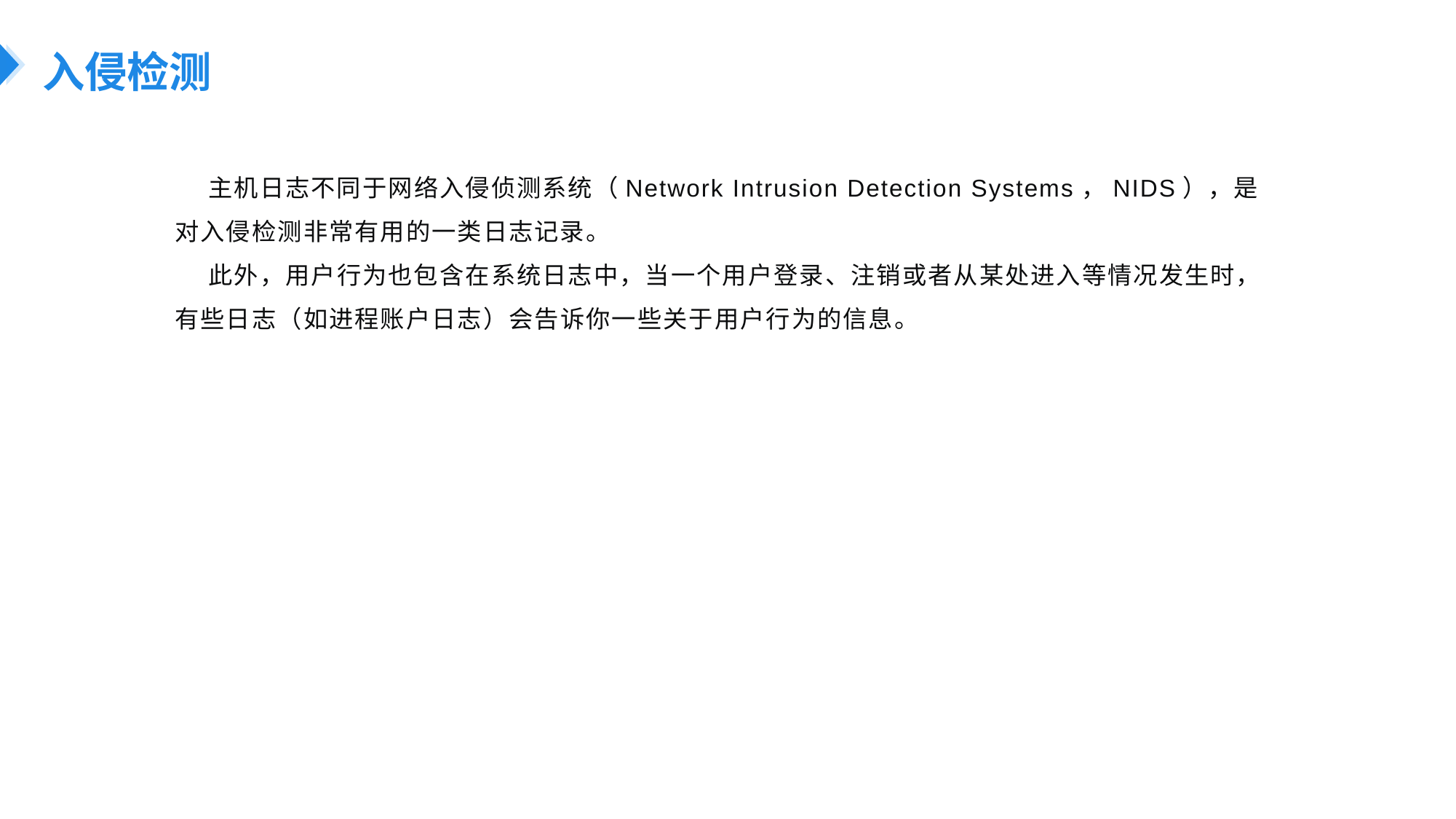

# 入侵检测
    主机日志不同于网络入侵侦测系统（Network Intrusion Detection Systems，NIDS），是对入侵检测非常有用的一类日志记录。
    此外，用户行为也包含在系统日志中，当一个用户登录、注销或者从某处进入等情况发生时，有些日志（如进程账户日志）会告诉你一些关于用户行为的信息。